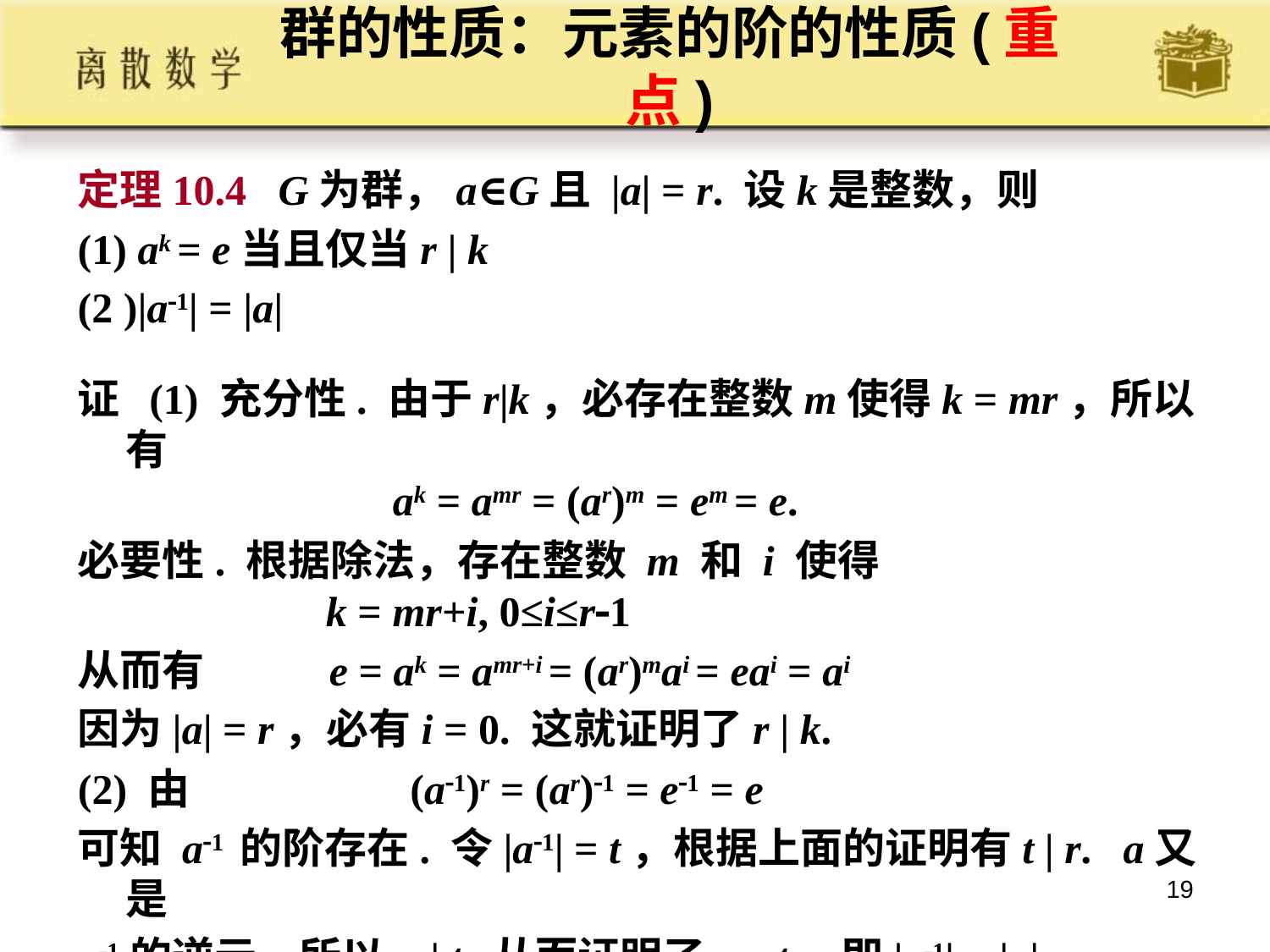

# 群的性质：元素的阶的性质(重点)
定理10.4   G为群，a∈G且 |a| = r. 设k是整数，则
(1) ak = e当且仅当r | k
(2 )|a−1| = |a|
证  (1) 充分性. 由于r|k，必存在整数m使得k = mr，所以有
                           ak = amr = (ar)m = em = e.
必要性. 根据除法，存在整数 m 和 i 使得
                    k = mr+i, 0≤i≤r−1
从而有            e = ak = amr+i = (ar)mai = eai = ai
因为|a| = r，必有i = 0. 这就证明了r | k.
(2) 由                      (a−1)r = (ar)−1 = e−1 = e
可知 a−1 的阶存在. 令|a−1| = t，根据上面的证明有t | r.   a又是
a−1的逆元，所以 r | t. 从而证明了r = t，即|a−1| = |a|
19